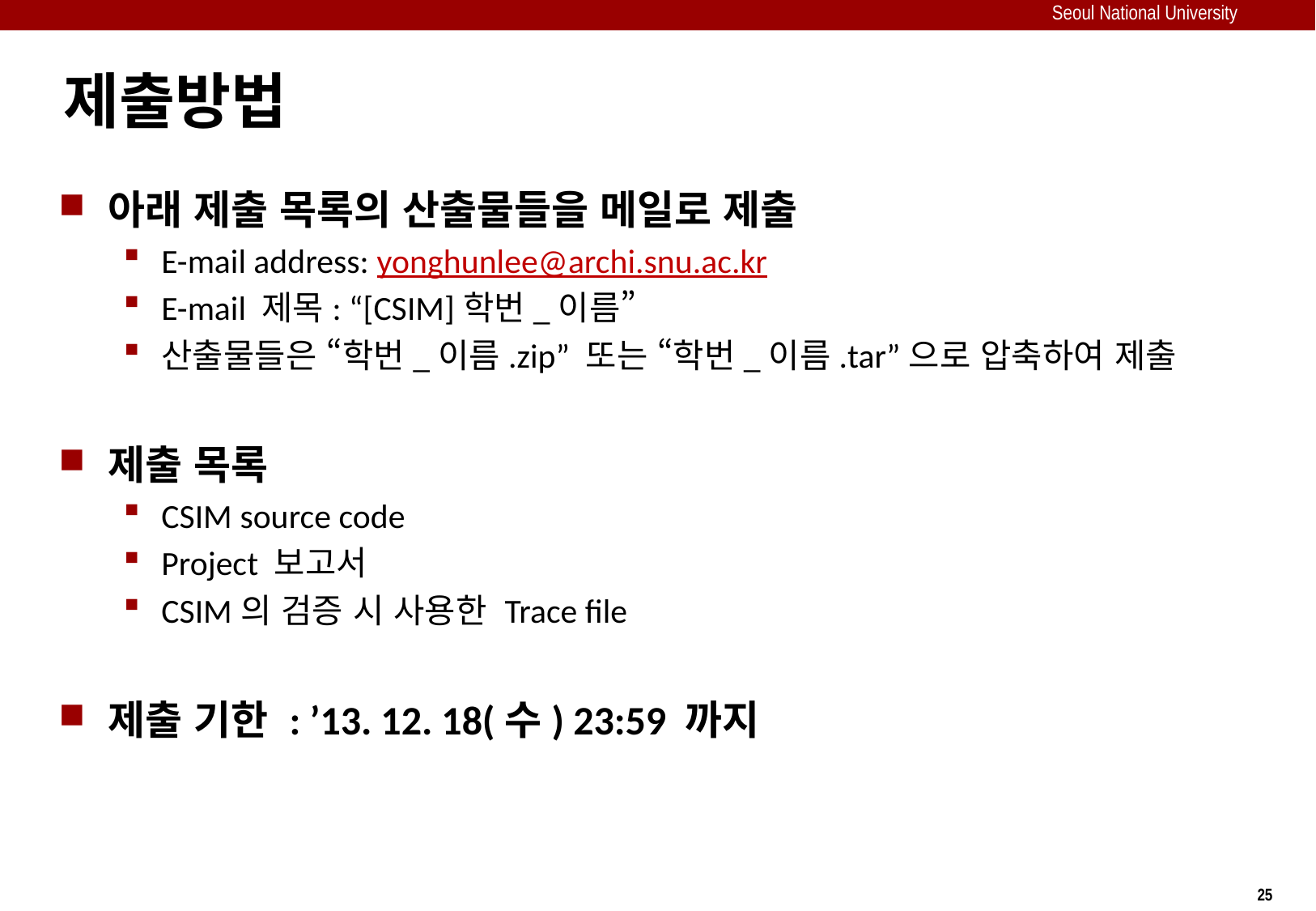

# 제출방법
아래 제출 목록의 산출물들을 메일로 제출
E-mail address: yonghunlee@archi.snu.ac.kr
E-mail 제목: “[CSIM]학번_이름”
산출물들은 “학번_이름.zip” 또는 “학번_이름.tar”으로 압축하여 제출

제출 목록
CSIM source code
Project 보고서
CSIM의 검증 시 사용한 Trace file

제출 기한 : ’13. 12. 18(수) 23:59 까지